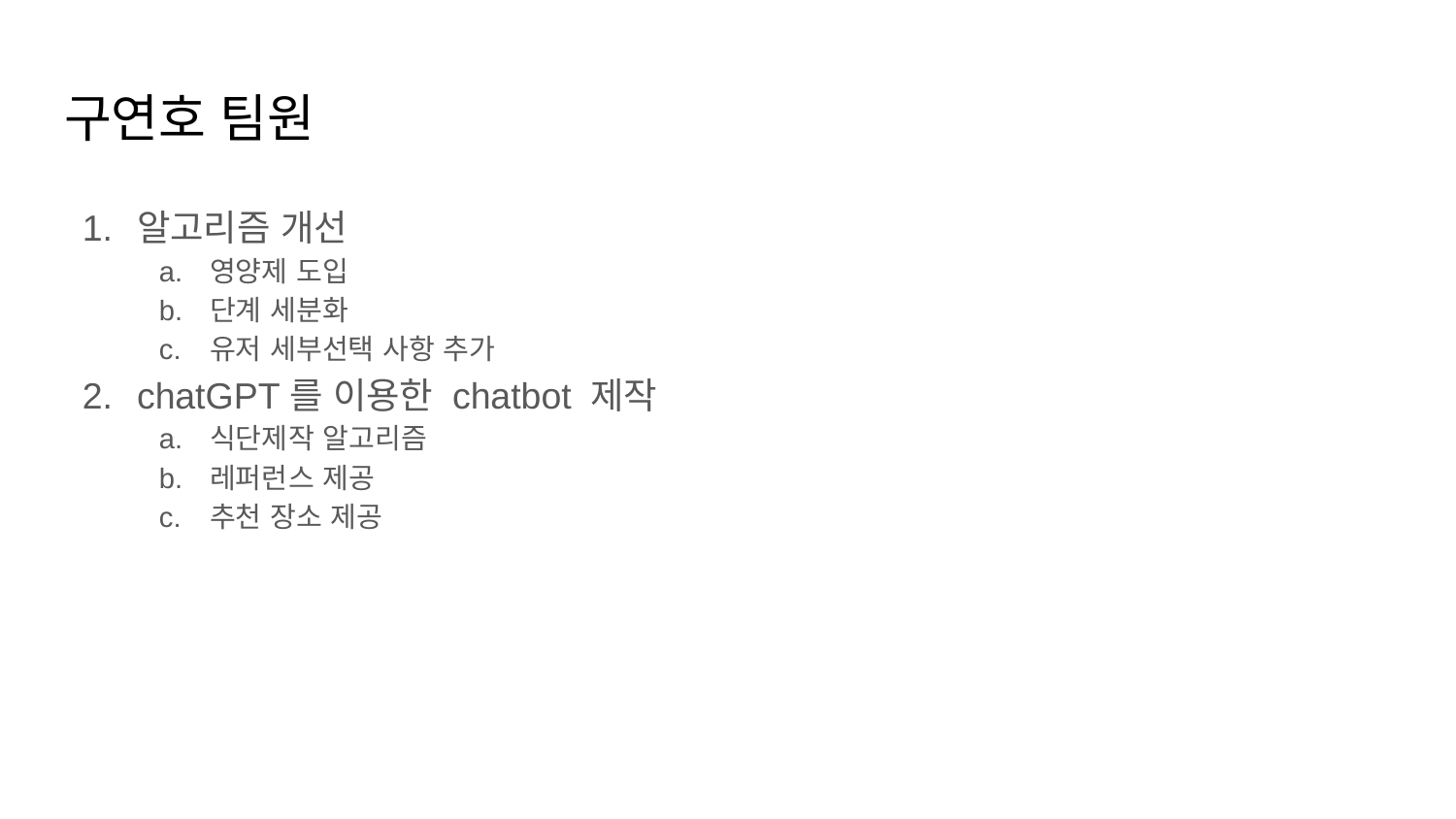

# 구연호 팀원
알고리즘 개선
영양제 도입
단계 세분화
유저 세부선택 사항 추가
chatGPT를 이용한 chatbot 제작
식단제작 알고리즘
레퍼런스 제공
추천 장소 제공